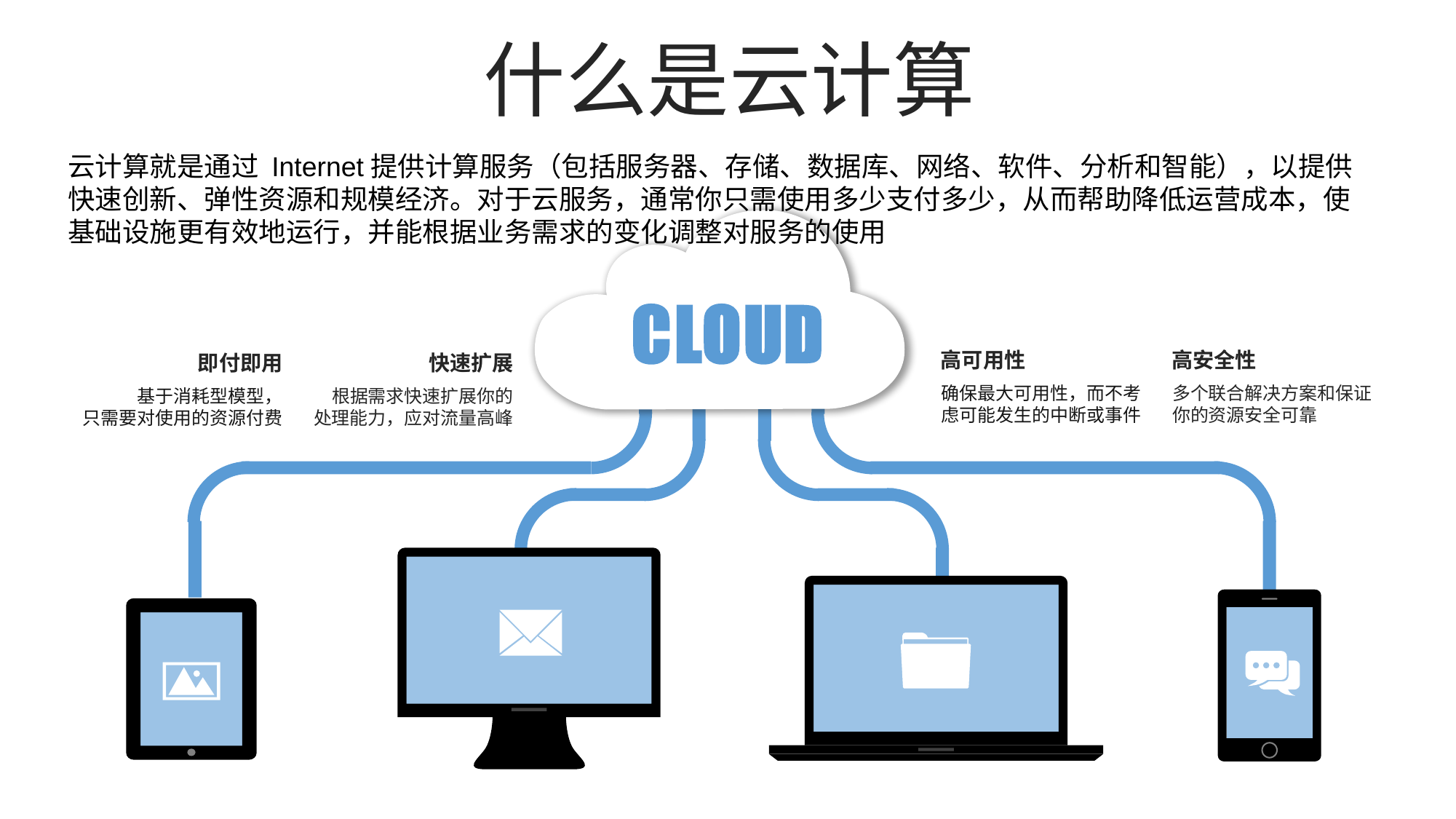

什么是云计算
云计算就是通过 Internet提供计算服务（包括服务器、存储、数据库、网络、软件、分析和智能），以提供快速创新、弹性资源和规模经济。对于云服务，通常你只需使用多少支付多少，从而帮助降低运营成本，使基础设施更有效地运行，并能根据业务需求的变化调整对服务的使用

高可用性
确保最大可用性，而不考虑可能发生的中断或事件
高安全性
多个联合解决方案和保证你的资源安全可靠
即付即用
基于消耗型模型，
只需要对使用的资源付费
快速扩展
根据需求快速扩展你的
处理能力，应对流量高峰